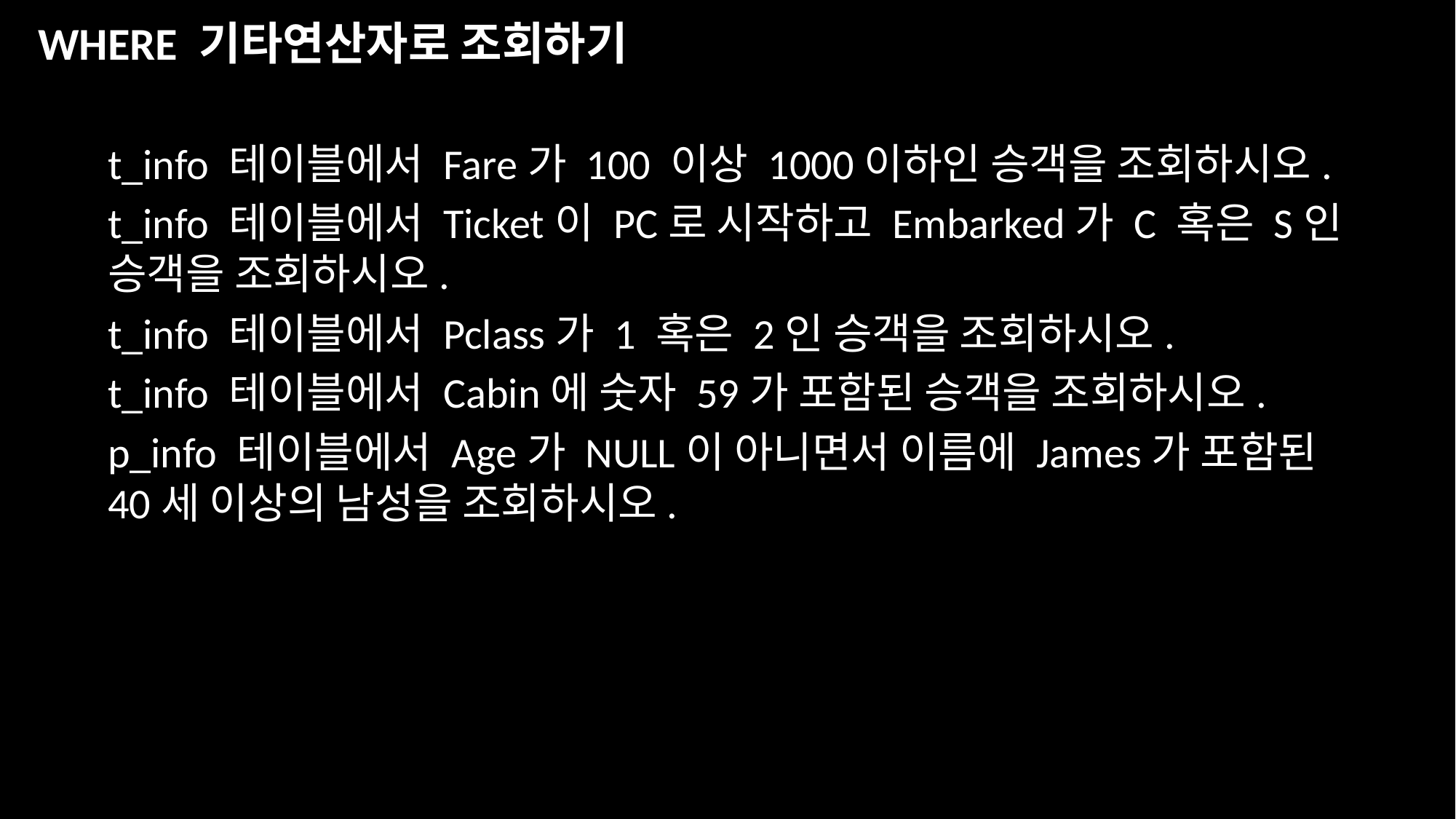

# WHERE 기타연산자로 조회하기
t_info 테이블에서 Fare가 100 이상 1000이하인 승객을 조회하시오.
t_info 테이블에서 Ticket이 PC로 시작하고 Embarked가 C 혹은 S인 승객을 조회하시오.
t_info 테이블에서 Pclass가 1 혹은 2인 승객을 조회하시오.
t_info 테이블에서 Cabin에 숫자 59가 포함된 승객을 조회하시오.
p_info 테이블에서 Age가 NULL이 아니면서 이름에 James가 포함된 40세 이상의 남성을 조회하시오.
47